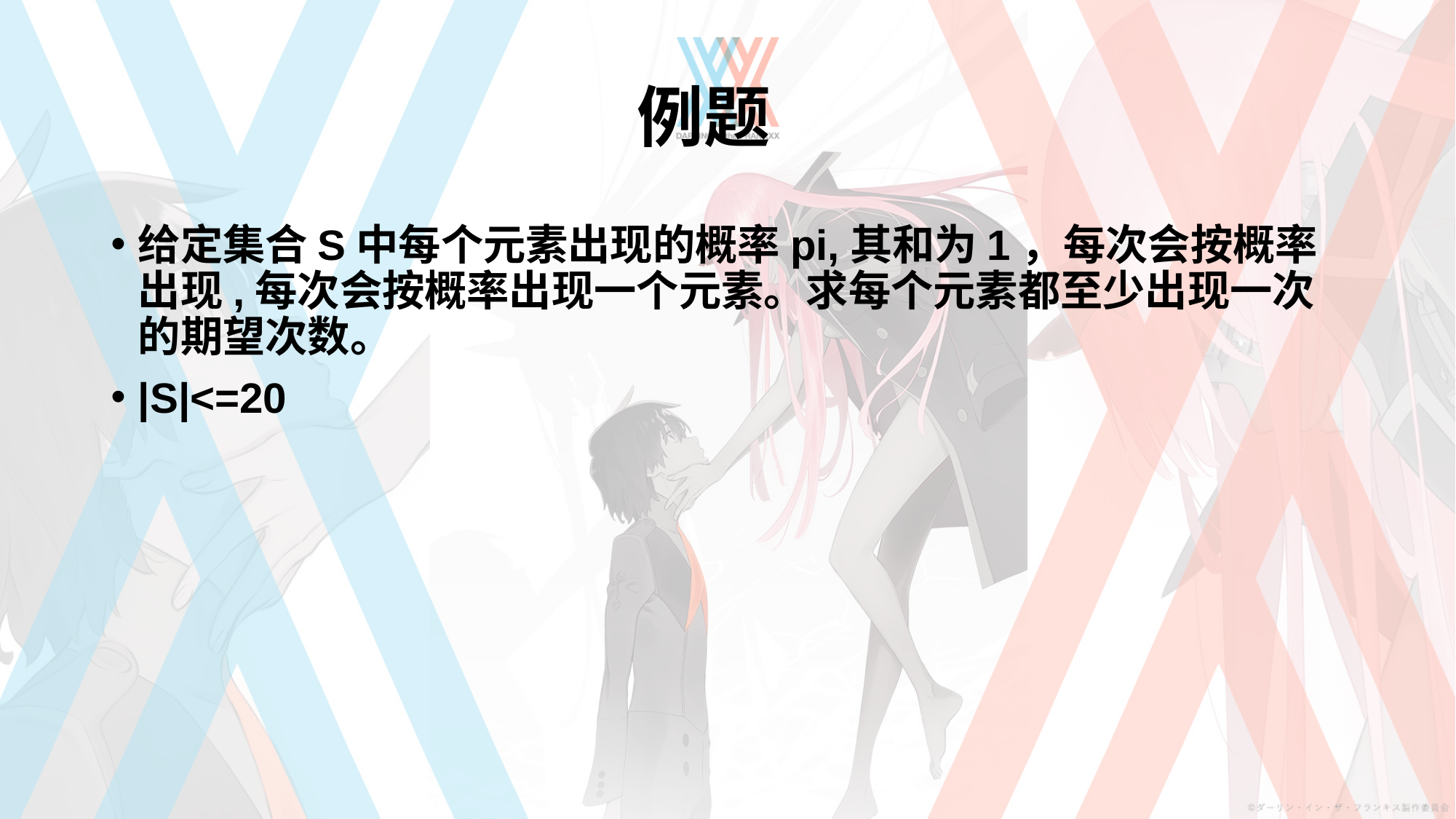

# 例题
给定集合S中每个元素出现的概率pi,其和为1，每次会按概率出现,每次会按概率出现一个元素。求每个元素都至少出现一次的期望次数。
|S|<=20